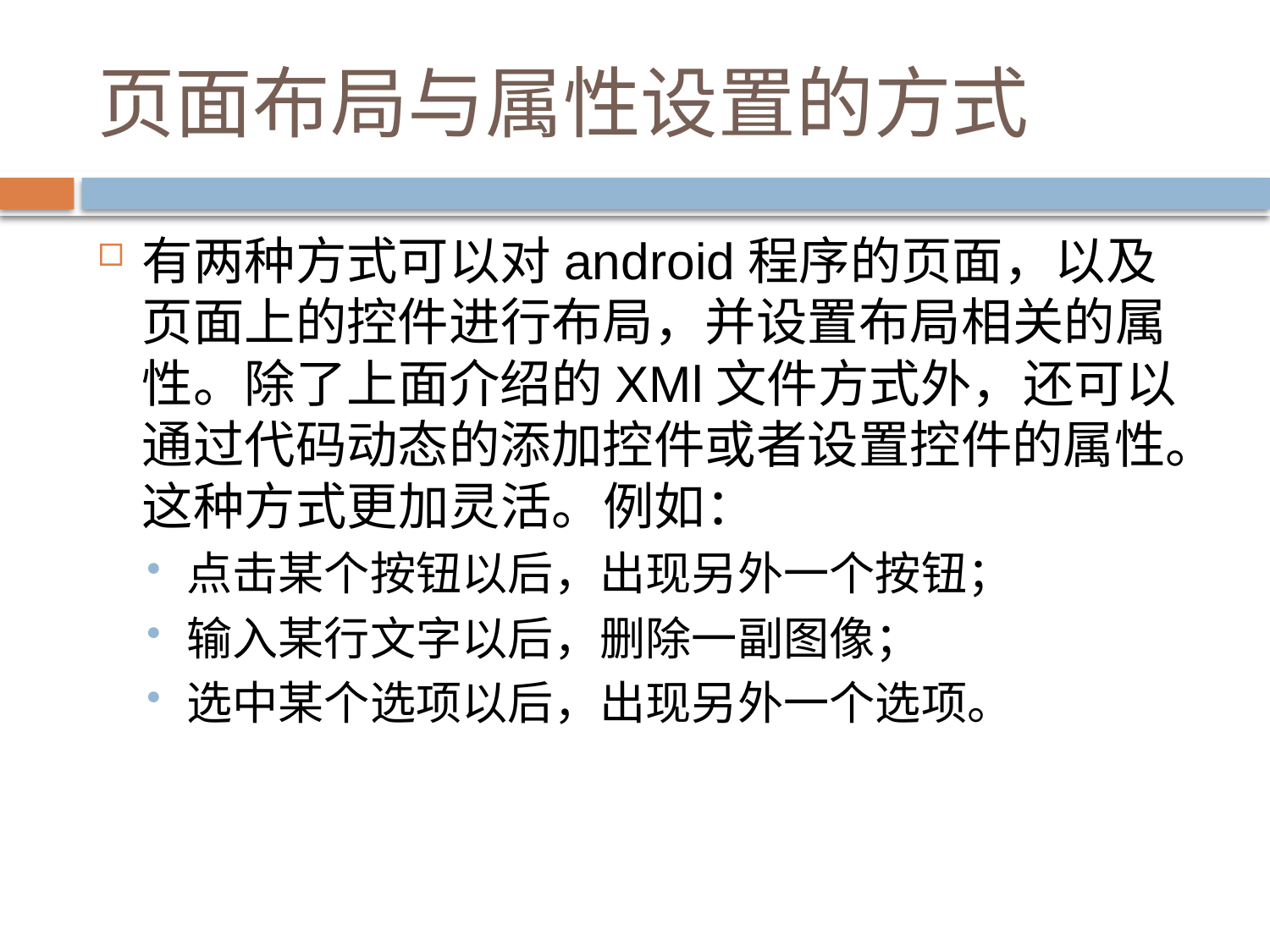

# 页面布局与属性设置的方式
有两种方式可以对android程序的页面，以及页面上的控件进行布局，并设置布局相关的属性。除了上面介绍的XMl文件方式外，还可以通过代码动态的添加控件或者设置控件的属性。这种方式更加灵活。例如：
点击某个按钮以后，出现另外一个按钮；
输入某行文字以后，删除一副图像；
选中某个选项以后，出现另外一个选项。